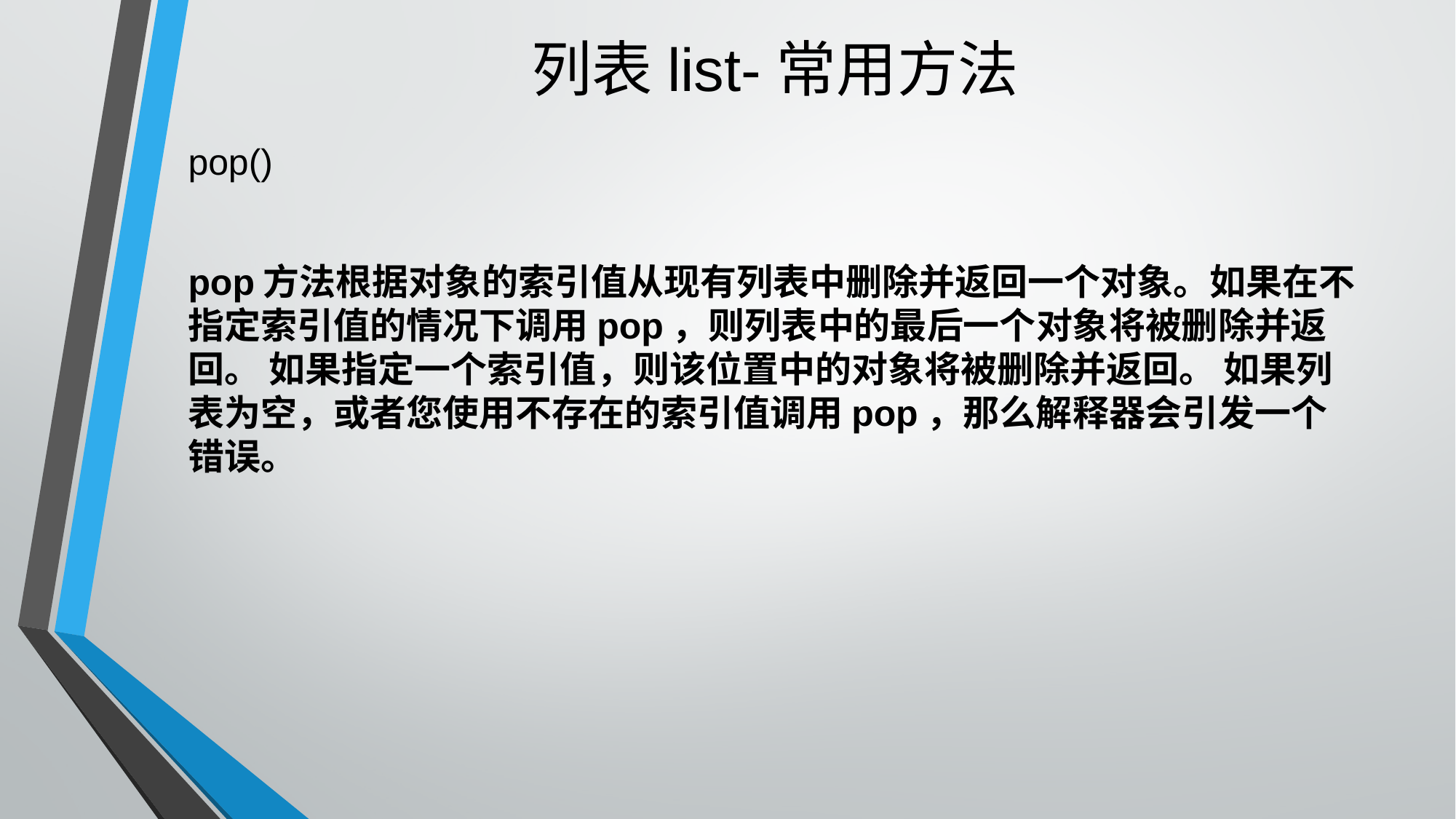

# 列表list-常用方法
pop()

pop方法根据对象的索引值从现有列表中删除并返回一个对象。如果在不指定索引值的情况下调用pop，则列表中的最后一个对象将被删除并返回。 如果指定一个索引值，则该位置中的对象将被删除并返回。 如果列表为空，或者您使用不存在的索引值调用pop，那么解释器会引发一个错误。